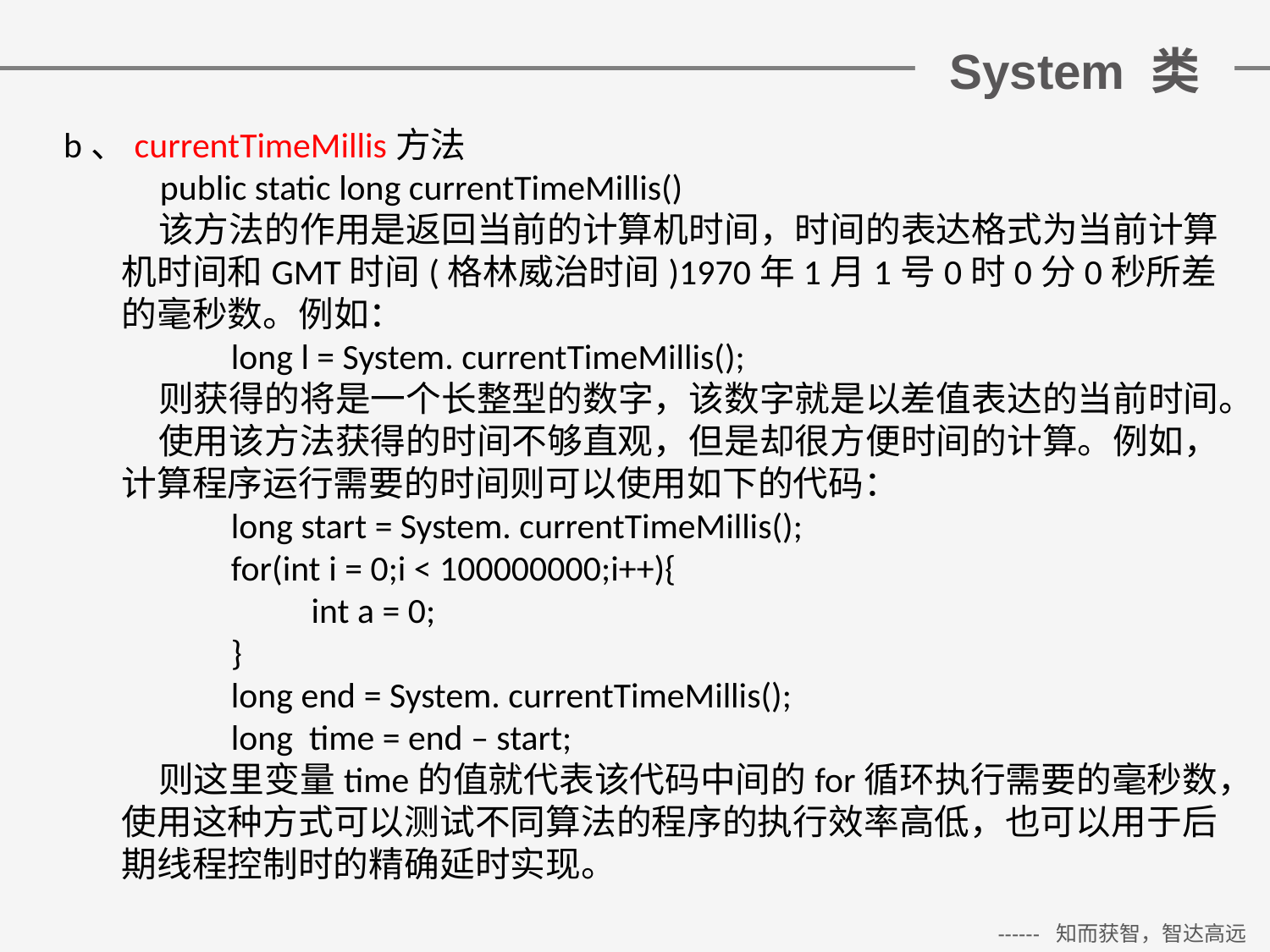

# System 类
  b、currentTimeMillis方法
              public static long currentTimeMillis()
该方法的作用是返回当前的计算机时间，时间的表达格式为当前计算机时间和GMT时间(格林威治时间)1970年1月1号0时0分0秒所差的毫秒数。例如：
         long l = System. currentTimeMillis();
则获得的将是一个长整型的数字，该数字就是以差值表达的当前时间。
使用该方法获得的时间不够直观，但是却很方便时间的计算。例如，计算程序运行需要的时间则可以使用如下的代码：
         long start = System. currentTimeMillis();
         for(int i = 0;i < 100000000;i++){
                   int a = 0;
         }
         long end = System. currentTimeMillis();
         long  time = end – start;
则这里变量time的值就代表该代码中间的for循环执行需要的毫秒数，使用这种方式可以测试不同算法的程序的执行效率高低，也可以用于后期线程控制时的精确延时实现。